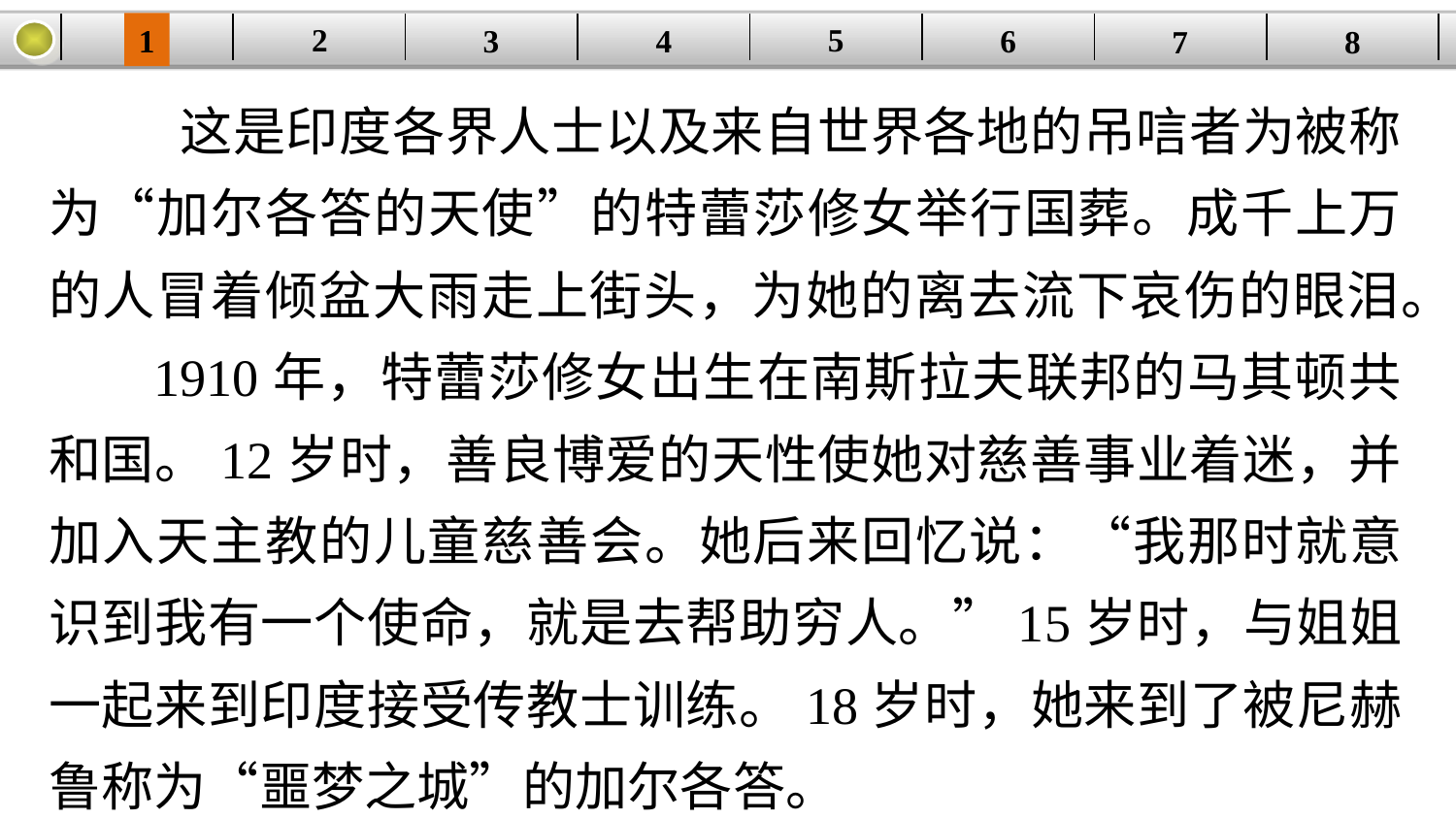

5
2
1
4
6
|  |  |  |  |  |  |  |  |
| --- | --- | --- | --- | --- | --- | --- | --- |
3
8
7

这是印度各界人士以及来自世界各地的吊唁者为被称为“加尔各答的天使”的特蕾莎修女举行国葬。成千上万的人冒着倾盆大雨走上街头，为她的离去流下哀伤的眼泪。
1910年，特蕾莎修女出生在南斯拉夫联邦的马其顿共和国。12岁时，善良博爱的天性使她对慈善事业着迷，并加入天主教的儿童慈善会。她后来回忆说：“我那时就意识到我有一个使命，就是去帮助穷人。”15岁时，与姐姐一起来到印度接受传教士训练。18岁时，她来到了被尼赫鲁称为“噩梦之城”的加尔各答。